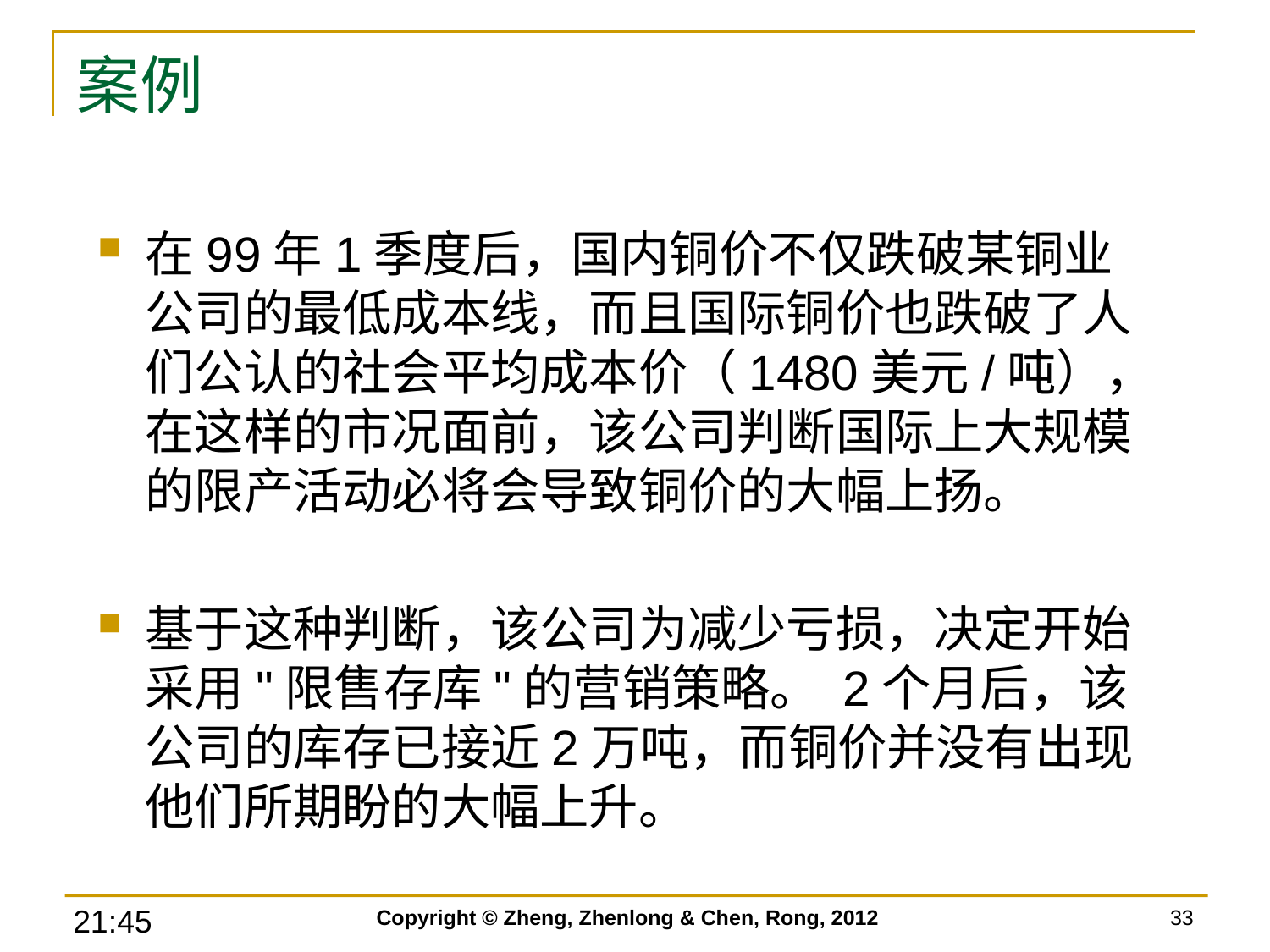

# 案例
在99年1季度后，国内铜价不仅跌破某铜业公司的最低成本线，而且国际铜价也跌破了人们公认的社会平均成本价（1480美元/吨），在这样的市况面前，该公司判断国际上大规模的限产活动必将会导致铜价的大幅上扬。

基于这种判断，该公司为减少亏损，决定开始采用"限售存库"的营销策略。 2个月后，该公司的库存已接近2万吨，而铜价并没有出现他们所期盼的大幅上升。
Copyright © Zheng, Zhenlong & Chen, Rong, 2012
33